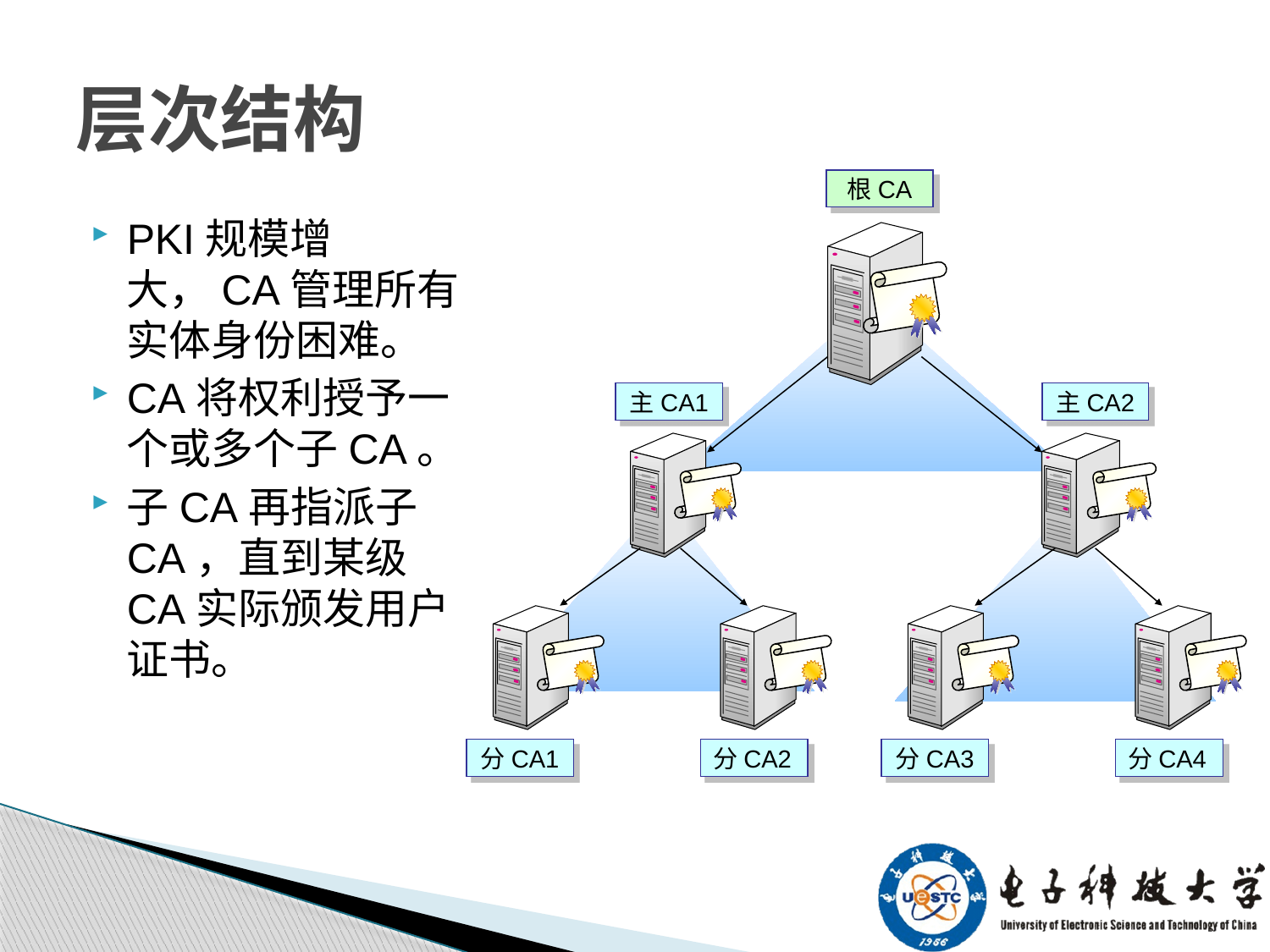

# 层次结构
根CA

主CA1
主CA2

分CA1
分CA2

分CA3
分CA4
PKI规模增大，CA管理所有实体身份困难。
CA将权利授予一个或多个子CA。
子CA再指派子CA，直到某级CA实际颁发用户证书。